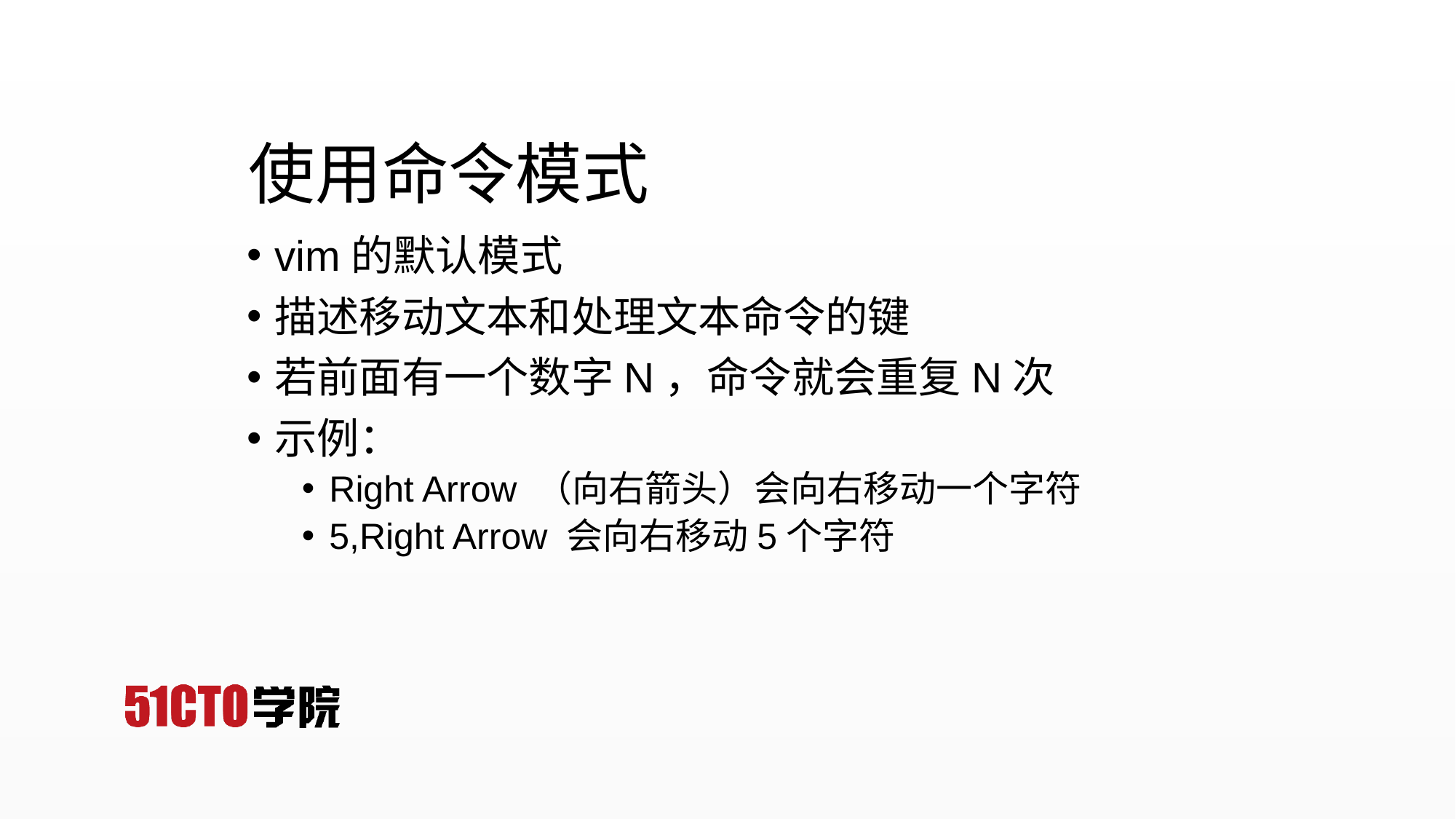

# 使用命令模式
vim的默认模式
描述移动文本和处理文本命令的键
若前面有一个数字N，命令就会重复N次
示例：
Right Arrow （向右箭头）会向右移动一个字符
5,Right Arrow 会向右移动5个字符